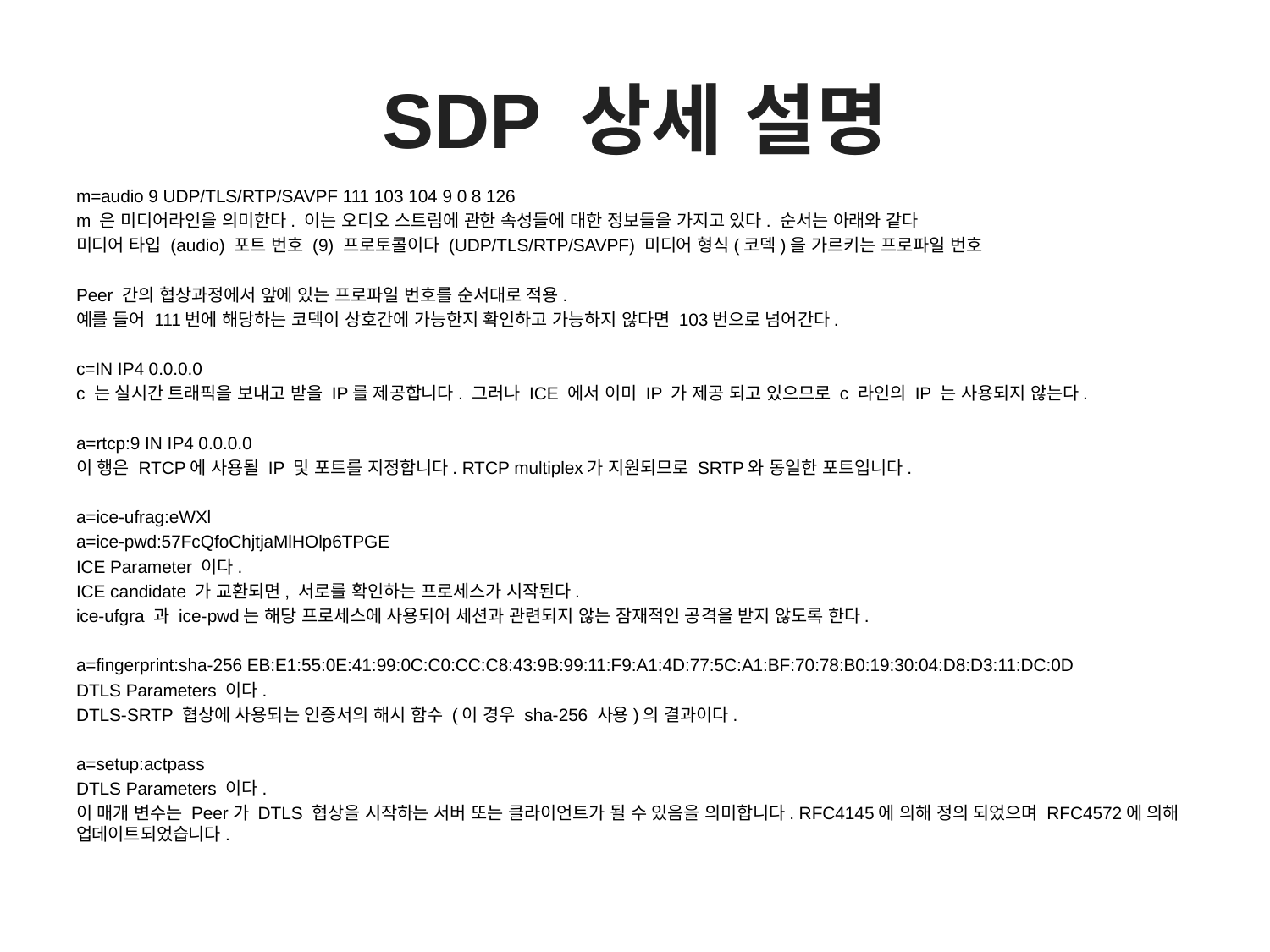

# SDP 상세 설명
m=audio 9 UDP/TLS/RTP/SAVPF 111 103 104 9 0 8 126
m 은 미디어라인을 의미한다. 이는 오디오 스트림에 관한 속성들에 대한 정보들을 가지고 있다. 순서는 아래와 같다
미디어 타입 (audio) 포트 번호 (9) 프로토콜이다 (UDP/TLS/RTP/SAVPF) 미디어 형식(코덱)을 가르키는 프로파일 번호

Peer 간의 협상과정에서 앞에 있는 프로파일 번호를 순서대로 적용.
예를 들어 111번에 해당하는 코덱이 상호간에 가능한지 확인하고 가능하지 않다면 103번으로 넘어간다.

c=IN IP4 0.0.0.0
c 는 실시간 트래픽을 보내고 받을 IP를 제공합니다. 그러나 ICE 에서 이미 IP 가 제공 되고 있으므로 c 라인의 IP 는 사용되지 않는다.

a=rtcp:9 IN IP4 0.0.0.0
이 행은 RTCP에 사용될 IP 및 포트를 지정합니다. RTCP multiplex가 지원되므로 SRTP와 동일한 포트입니다.

a=ice-ufrag:eWXl
a=ice-pwd:57FcQfoChjtjaMlHOlp6TPGE
ICE Parameter 이다.
ICE candidate 가 교환되면, 서로를 확인하는 프로세스가 시작된다.
ice-ufgra 과 ice-pwd는 해당 프로세스에 사용되어 세션과 관련되지 않는 잠재적인 공격을 받지 않도록 한다.

a=fingerprint:sha-256 EB:E1:55:0E:41:99:0C:C0:CC:C8:43:9B:99:11:F9:A1:4D:77:5C:A1:BF:70:78:B0:19:30:04:D8:D3:11:DC:0D
DTLS Parameters 이다.
DTLS-SRTP 협상에 사용되는 인증서의 해시 함수 (이 경우 sha-256 사용)의 결과이다.

a=setup:actpass
DTLS Parameters 이다.
이 매개 변수는 Peer가 DTLS 협상을 시작하는 서버 또는 클라이언트가 될 수 있음을 의미합니다. RFC4145에 의해 정의 되었으며 RFC4572에 의해 업데이트되었습니다.